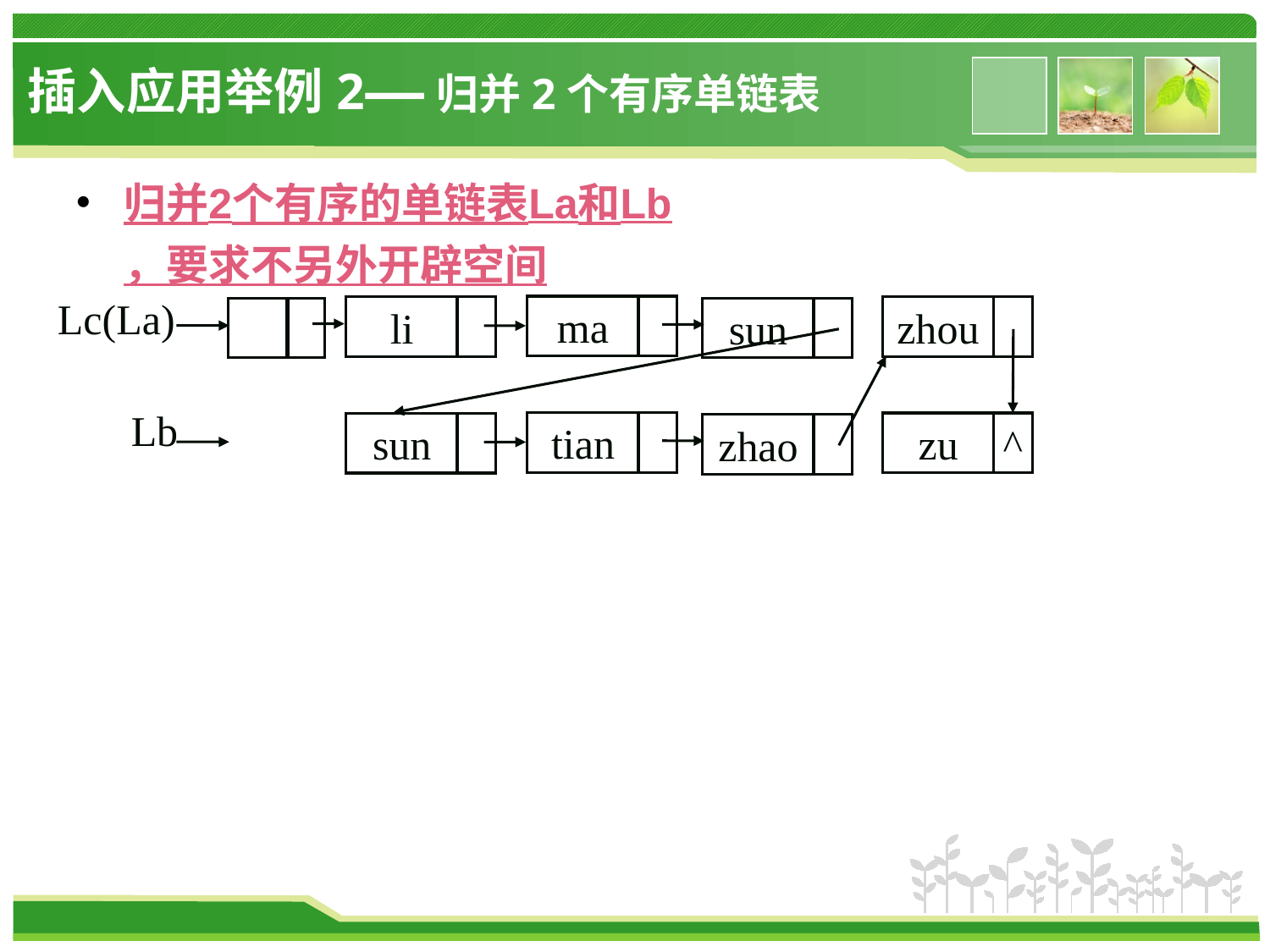

# 插入应用举例2——归并2个有序单链表
归并2个有序的单链表La和Lb，要求不另外开辟空间
Lc(La)
ma

zhou

li

sun

Lb
tian

zu
^
sun

zhao

62